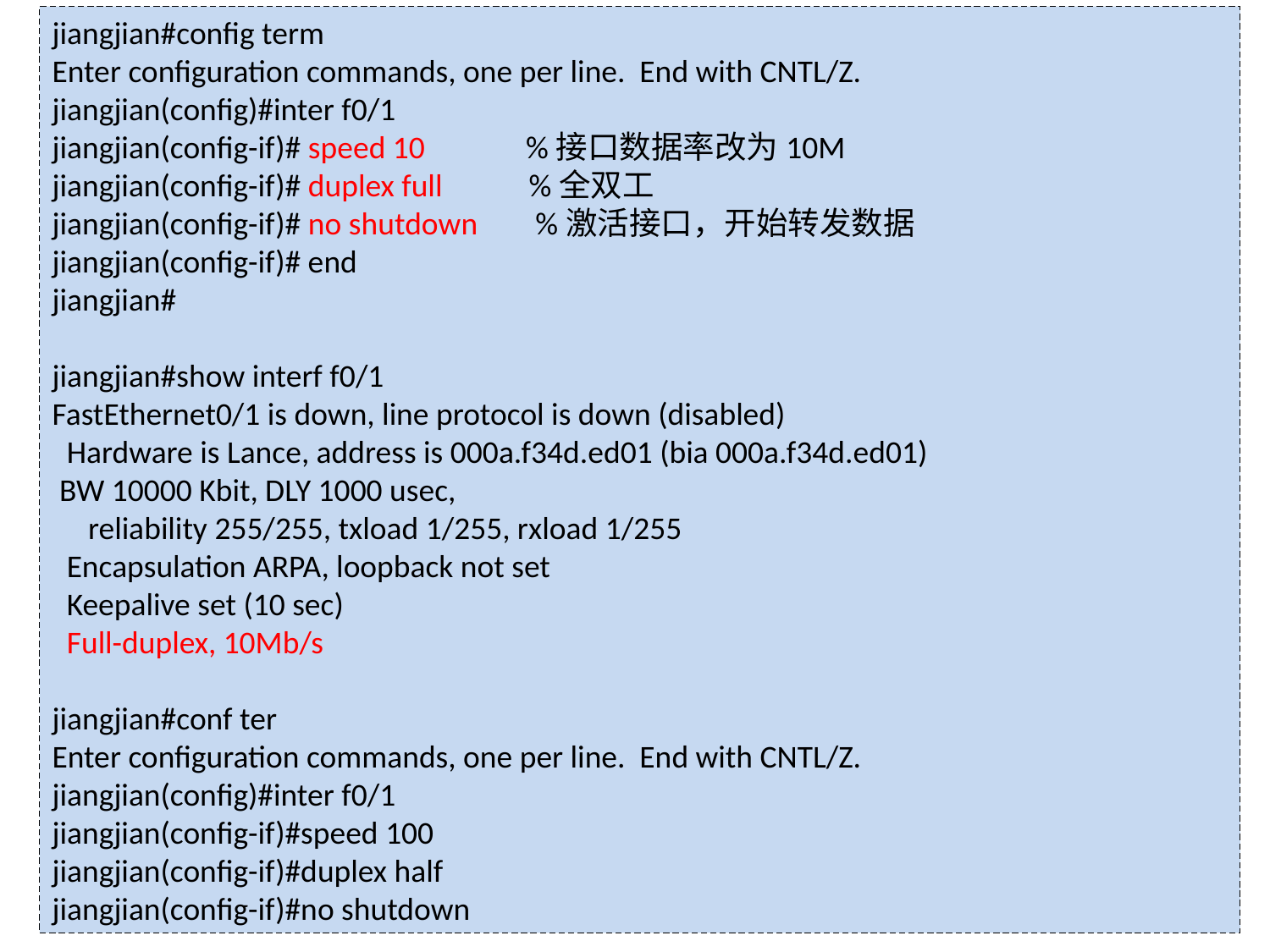

jiangjian#config term
Enter configuration commands, one per line.  End with CNTL/Z.
jiangjian(config)#inter f0/1
jiangjian(config-if)# speed 10              %接口数据率改为10M
jiangjian(config-if)# duplex full            %全双工
jiangjian(config-if)# no shutdown        %激活接口，开始转发数据
jiangjian(config-if)# end
jiangjian#

jiangjian#show interf f0/1
FastEthernet0/1 is down, line protocol is down (disabled)
  Hardware is Lance, address is 000a.f34d.ed01 (bia 000a.f34d.ed01)
 BW 10000 Kbit, DLY 1000 usec,
     reliability 255/255, txload 1/255, rxload 1/255
  Encapsulation ARPA, loopback not set
  Keepalive set (10 sec)
  Full-duplex, 10Mb/s

jiangjian#conf ter
Enter configuration commands, one per line.  End with CNTL/Z.
jiangjian(config)#inter f0/1
jiangjian(config-if)#speed 100
jiangjian(config-if)#duplex half
jiangjian(config-if)#no shutdown